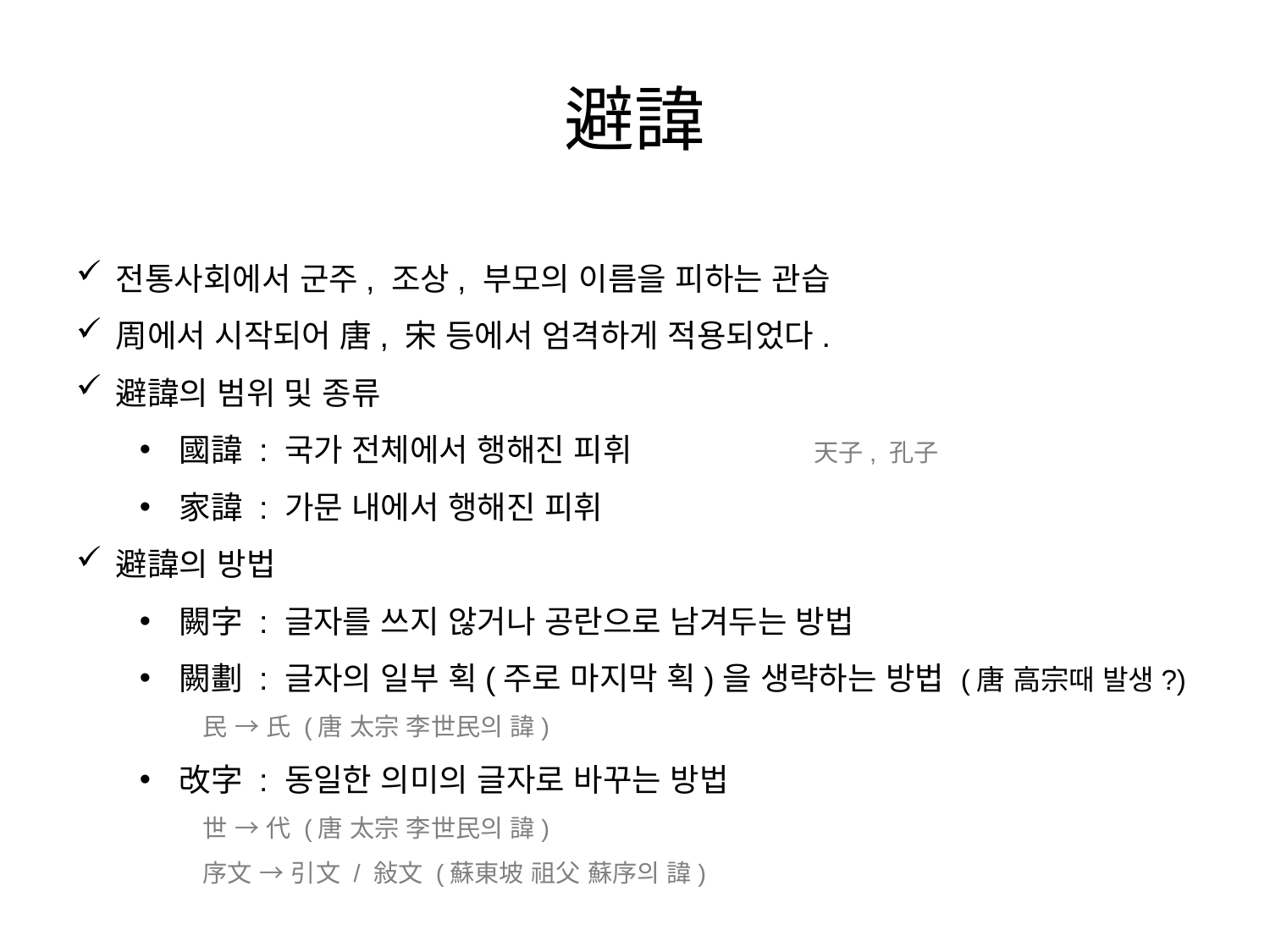

避諱
전통사회에서 군주, 조상, 부모의 이름을 피하는 관습
周에서 시작되어 唐, 宋 등에서 엄격하게 적용되었다.
避諱의 범위 및 종류
國諱 : 국가 전체에서 행해진 피휘		天子, 孔子
家諱 : 가문 내에서 행해진 피휘
避諱의 방법
闕字 : 글자를 쓰지 않거나 공란으로 남겨두는 방법
闕劃 : 글자의 일부 획(주로 마지막 획)을 생략하는 방법 (唐 高宗때 발생?)
民 → 氏 (唐 太宗 李世民의 諱)
改字 : 동일한 의미의 글자로 바꾸는 방법
世 → 代 (唐 太宗 李世民의 諱)
序文 → 引文 / 敍文 (蘇東坡 祖父 蘇序의 諱)